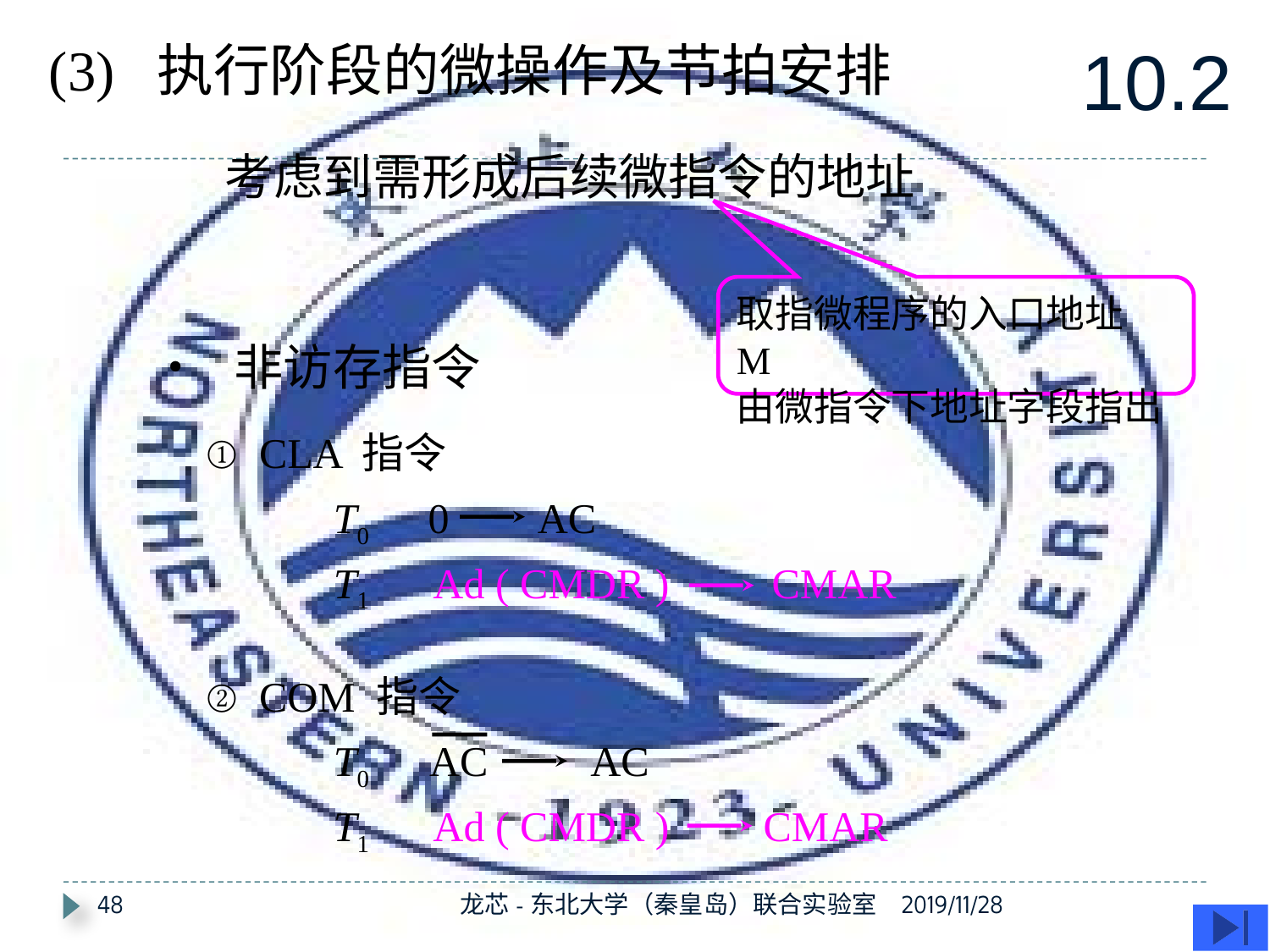

10.2
(3)  执行阶段的微操作及节拍安排
考虑到需形成后续微指令的地址
取指微程序的入口地址 M
由微指令下地址字段指出
•  非访存指令
①  CLA 指令
T0
0
AC

T1
Ad ( CMDR )
CMAR

②  COM 指令
T0
AC
AC

T1
Ad ( CMDR )
CMAR

48
龙芯-东北大学（秦皇岛）联合实验室
2019/11/28